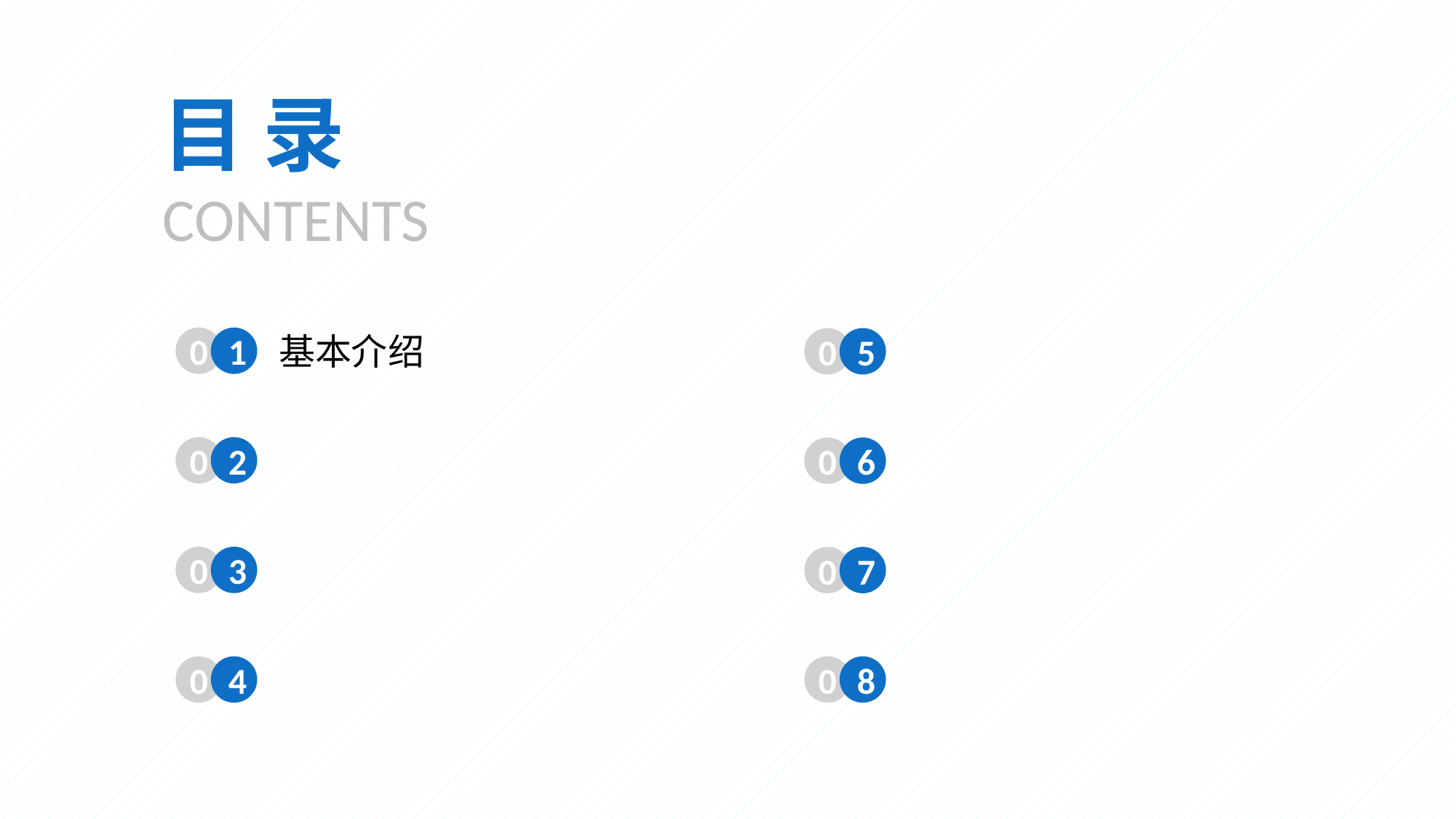

目 录
CONTENTS
基本介绍
0
1

0
5

0
2

0
6

0
3

0
7

0
4

0
8